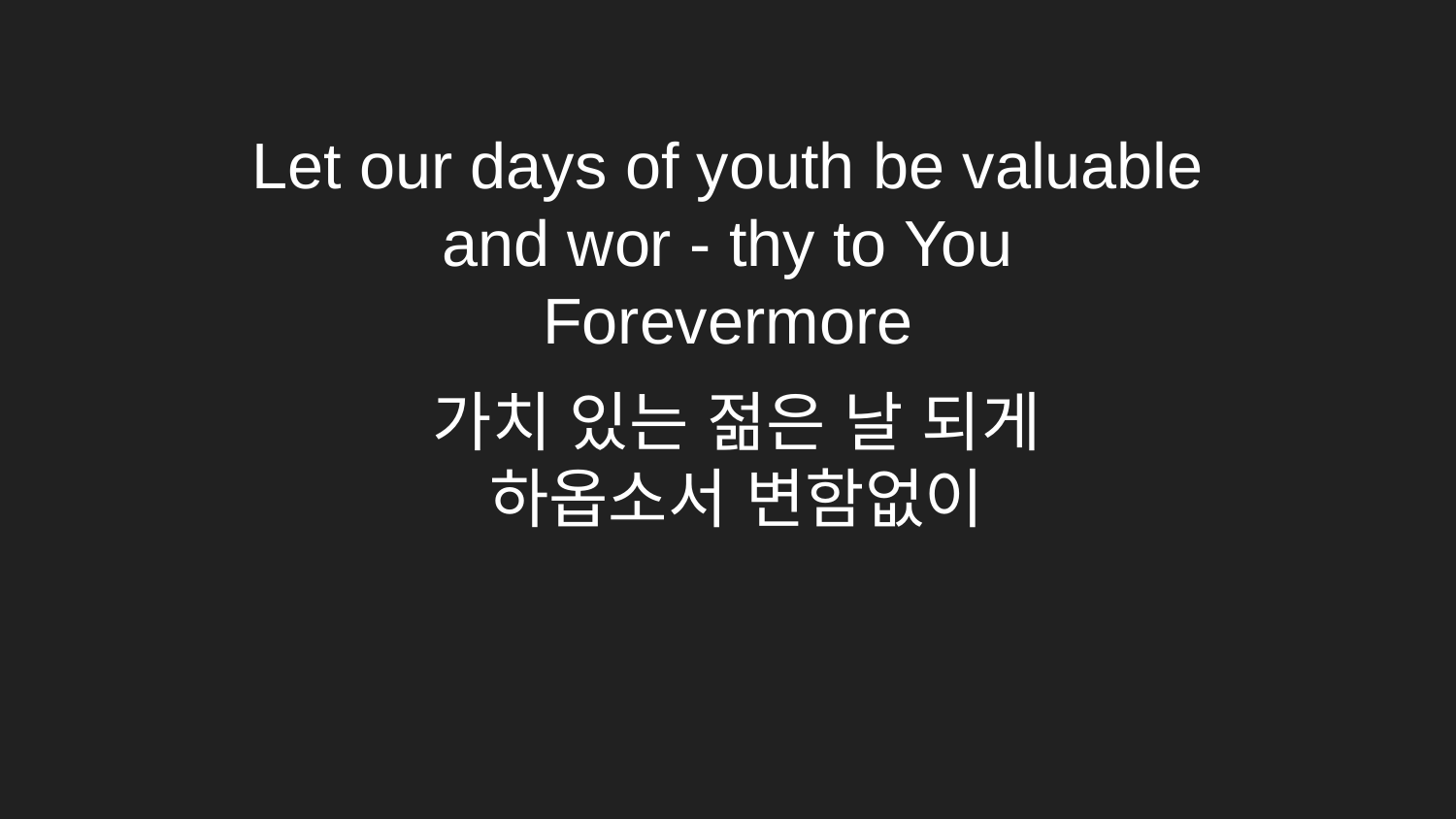

# Let our days of youth be valuable and wor - thy to You Forevermore
가치 있는 젊은 날 되게
하옵소서 변함없이